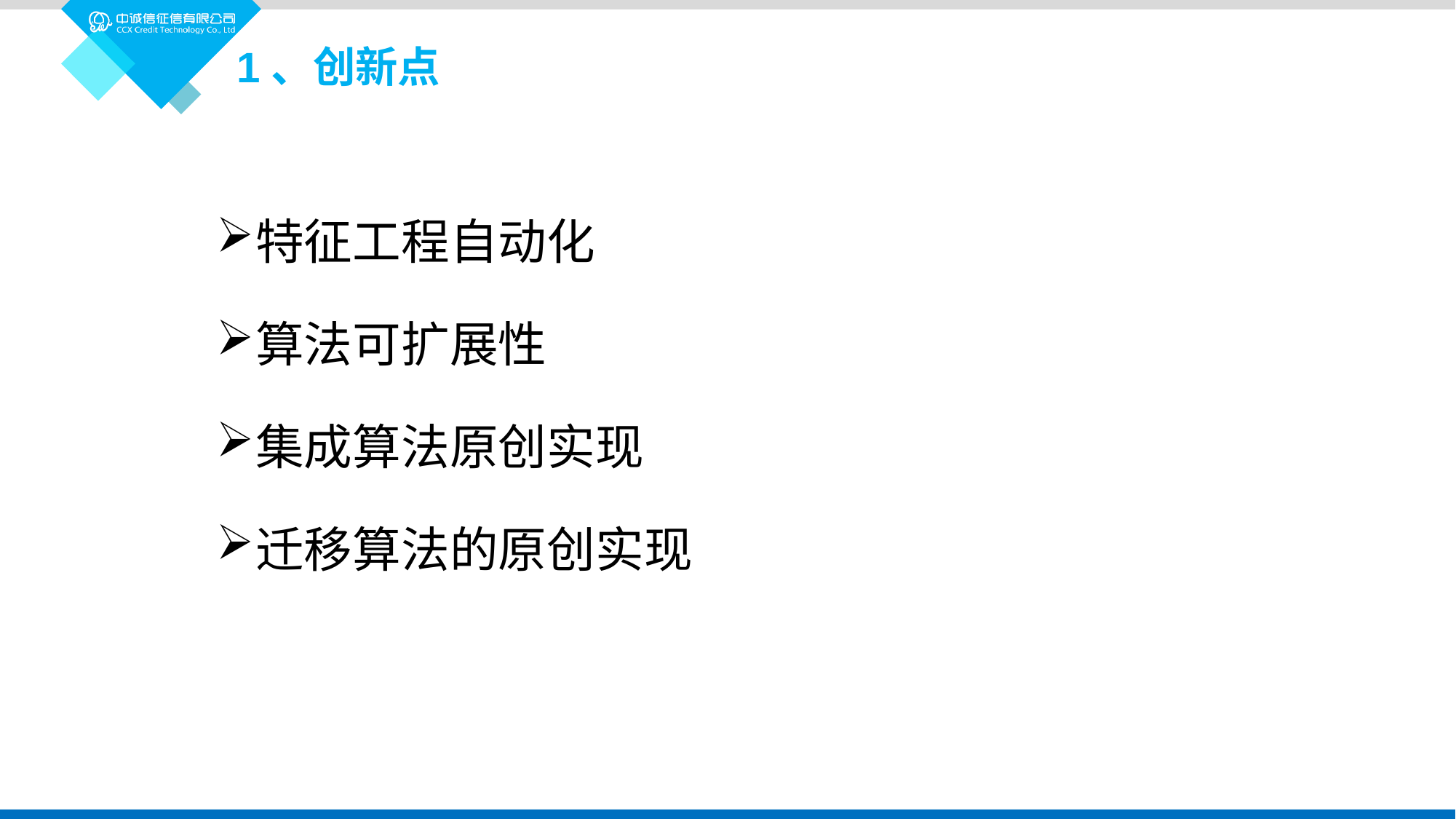

1、创新点
特征工程自动化
算法可扩展性
集成算法原创实现
迁移算法的原创实现